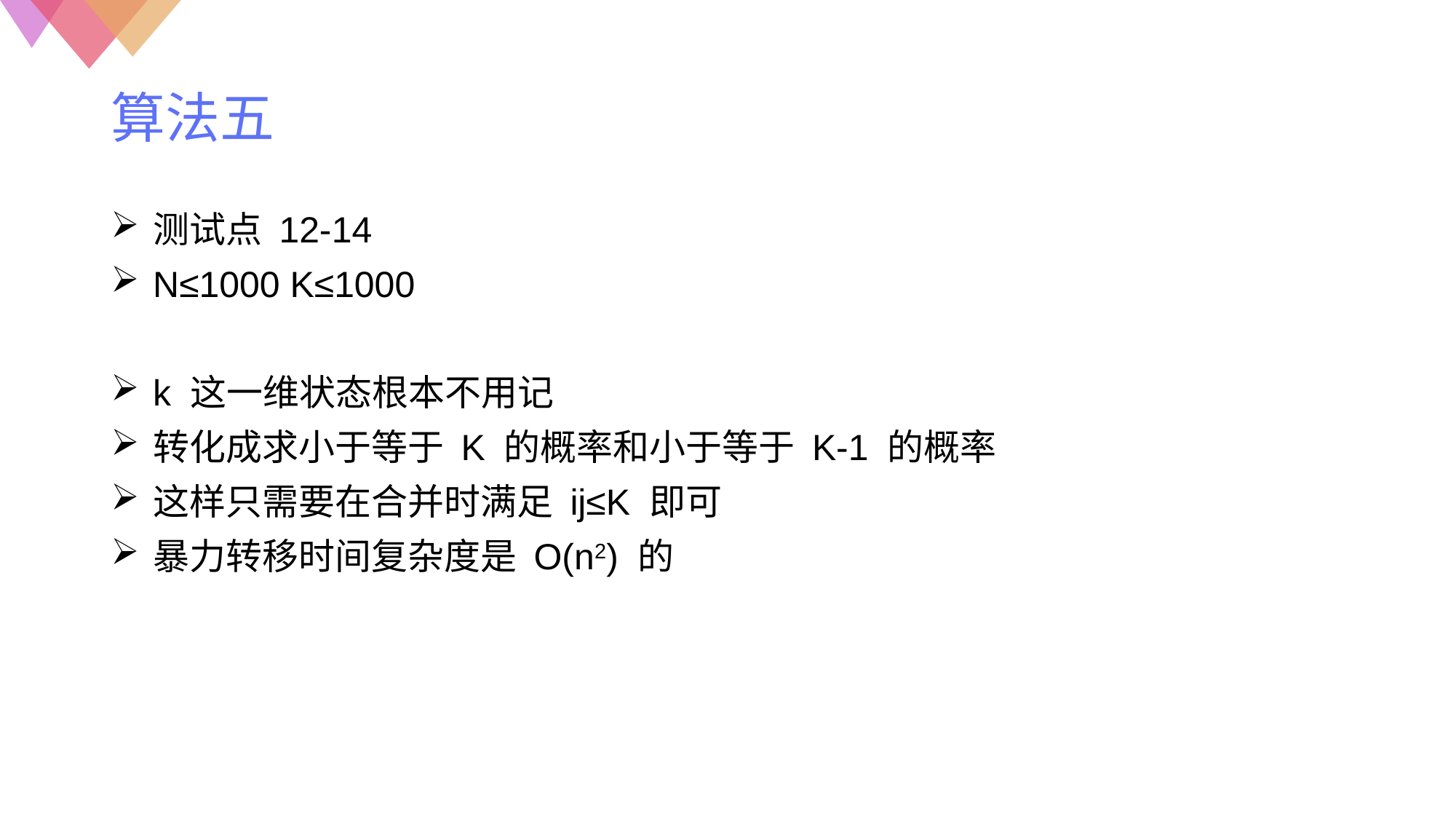

# 算法五
测试点 12-14
N≤1000 K≤1000

k 这一维状态根本不用记
转化成求小于等于 K 的概率和小于等于 K-1 的概率
这样只需要在合并时满足 ij≤K 即可
暴力转移时间复杂度是 O(n2) 的